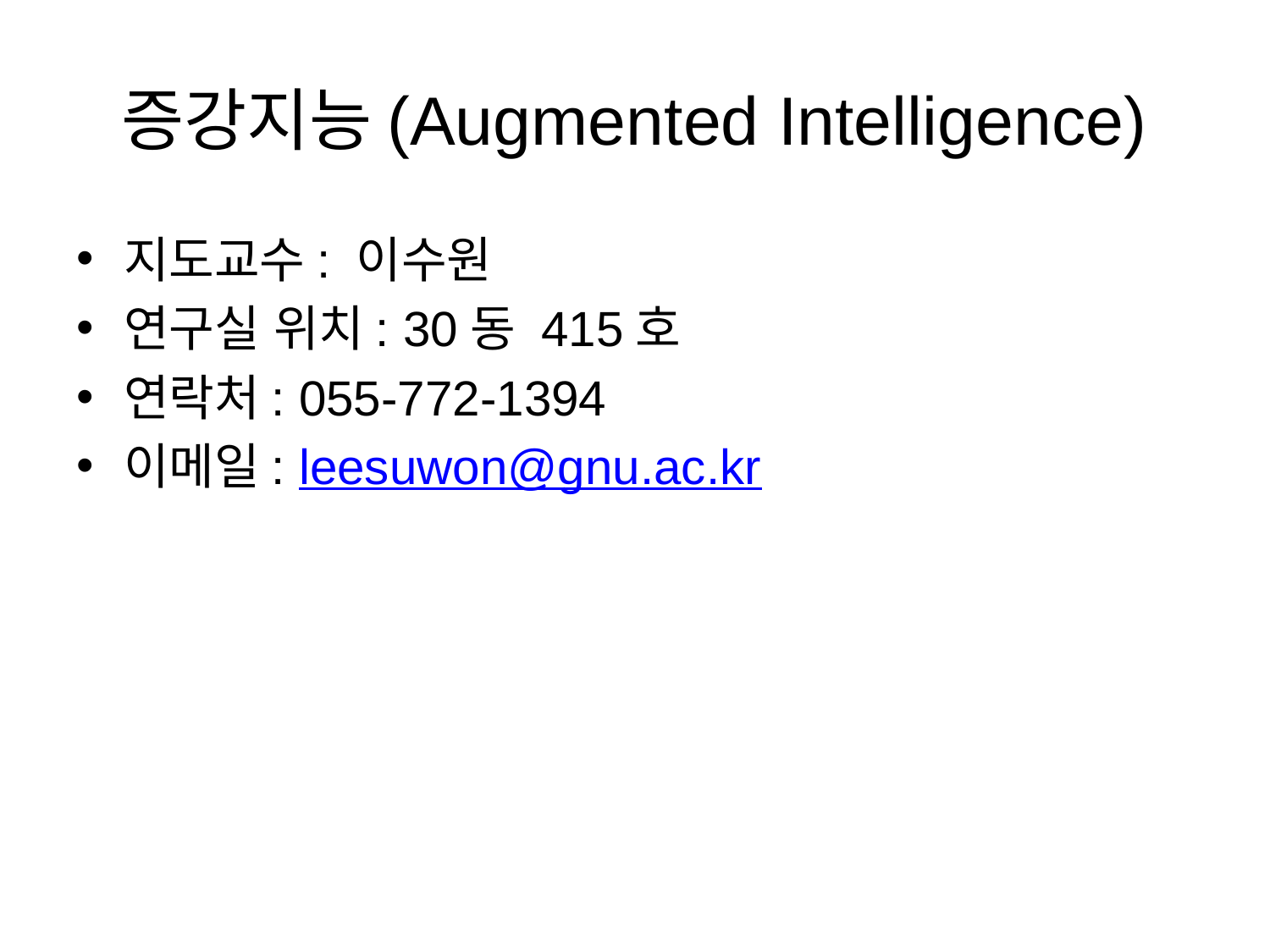

# 증강지능(Augmented Intelligence)
지도교수: 이수원
연구실 위치: 30동 415호
연락처: 055-772-1394
이메일: leesuwon@gnu.ac.kr